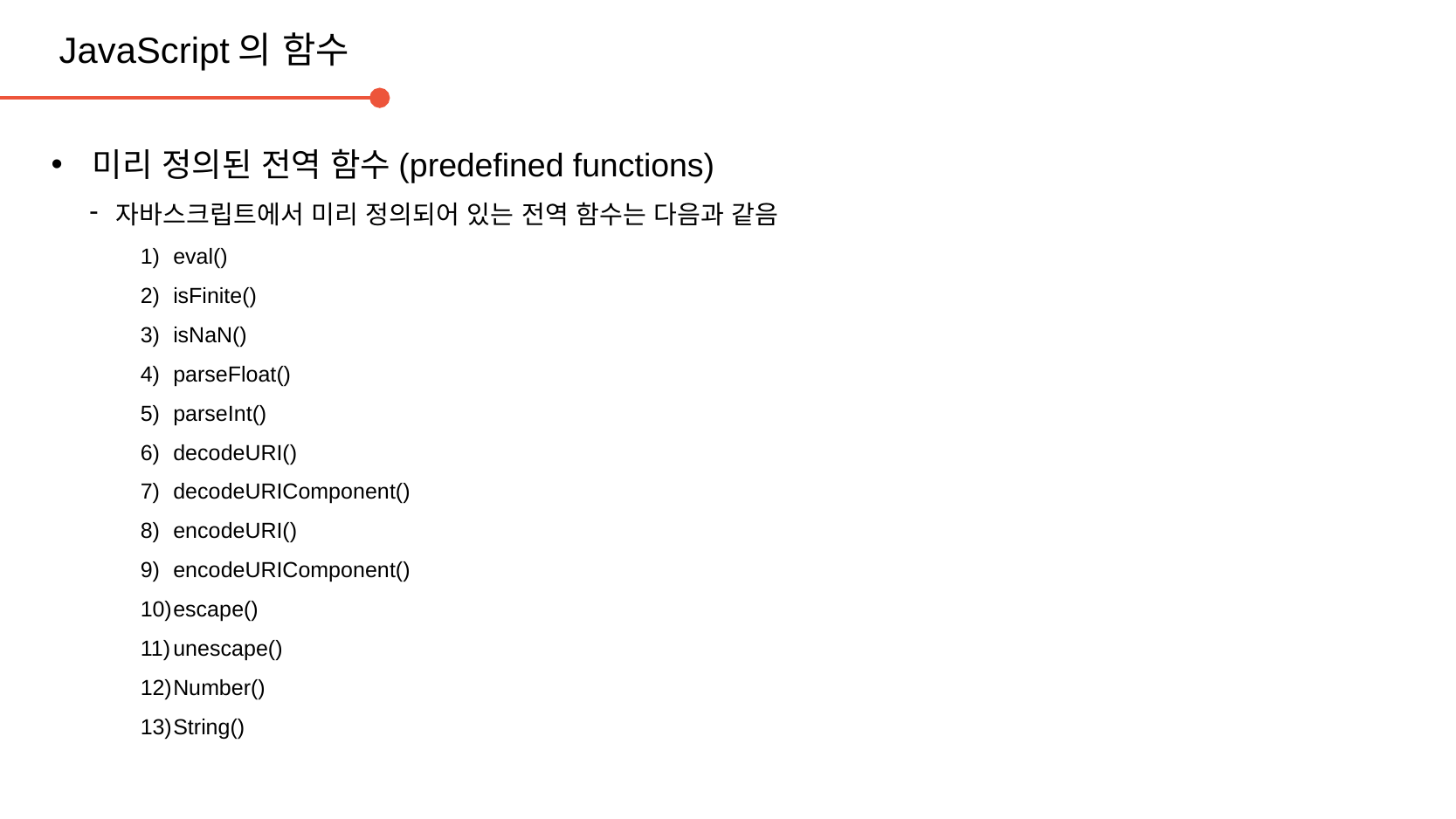

JavaScript의 함수
미리 정의된 전역 함수(predefined functions)
자바스크립트에서 미리 정의되어 있는 전역 함수는 다음과 같음
eval()
isFinite()
isNaN()
parseFloat()
parseInt()
decodeURI()
decodeURIComponent()
encodeURI()
encodeURIComponent()
escape()
unescape()
Number()
String()